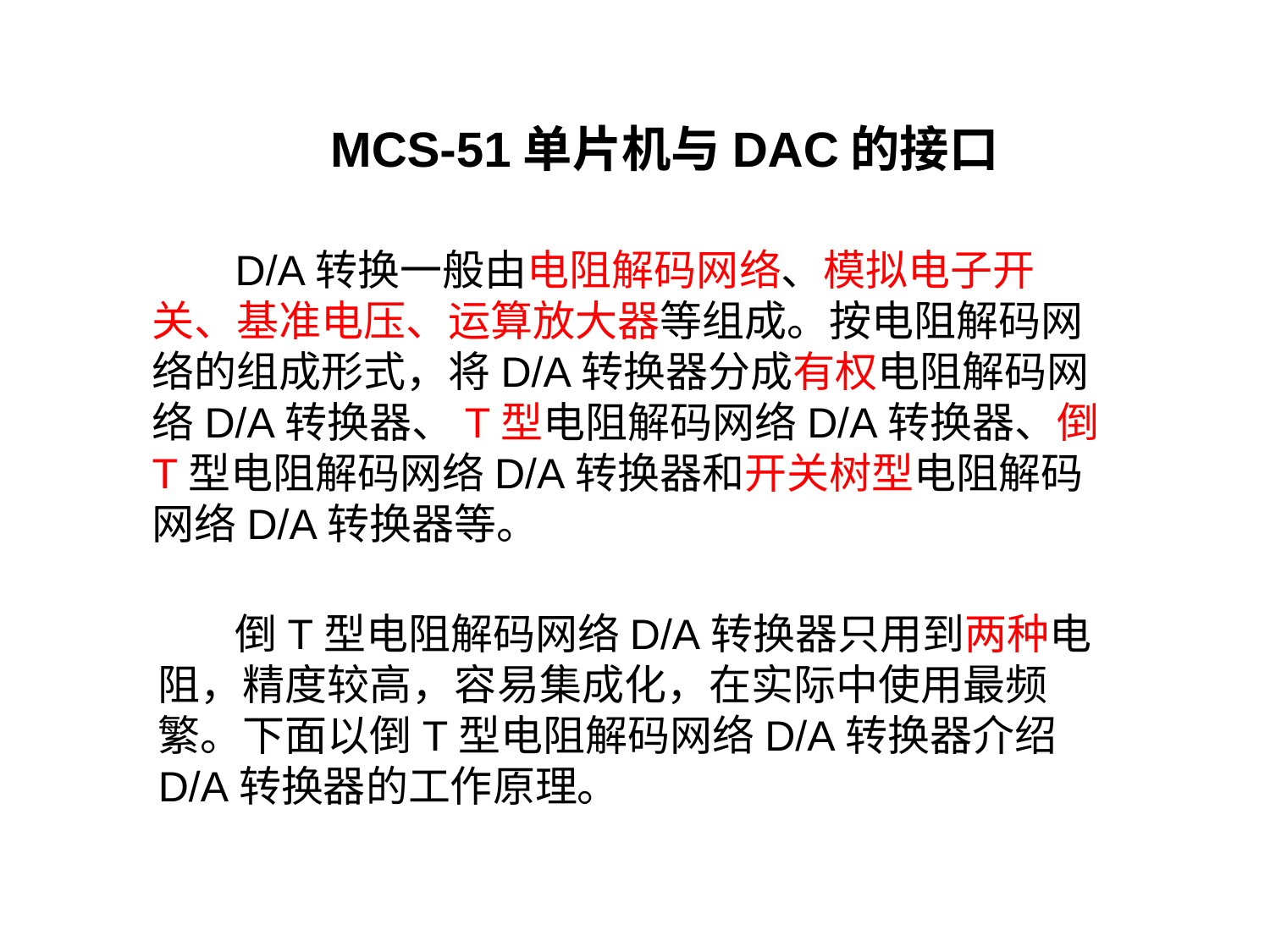

MCS-51单片机与DAC的接口
       D/A转换一般由电阻解码网络、模拟电子开关、基准电压、运算放大器等组成。按电阻解码网络的组成形式，将D/A转换器分成有权电阻解码网络D/A转换器、T型电阻解码网络D/A转换器、倒T型电阻解码网络D/A转换器和开关树型电阻解码网络D/A转换器等。
       倒T型电阻解码网络D/A转换器只用到两种电阻，精度较高，容易集成化，在实际中使用最频繁。下面以倒T型电阻解码网络D/A转换器介绍D/A转换器的工作原理。